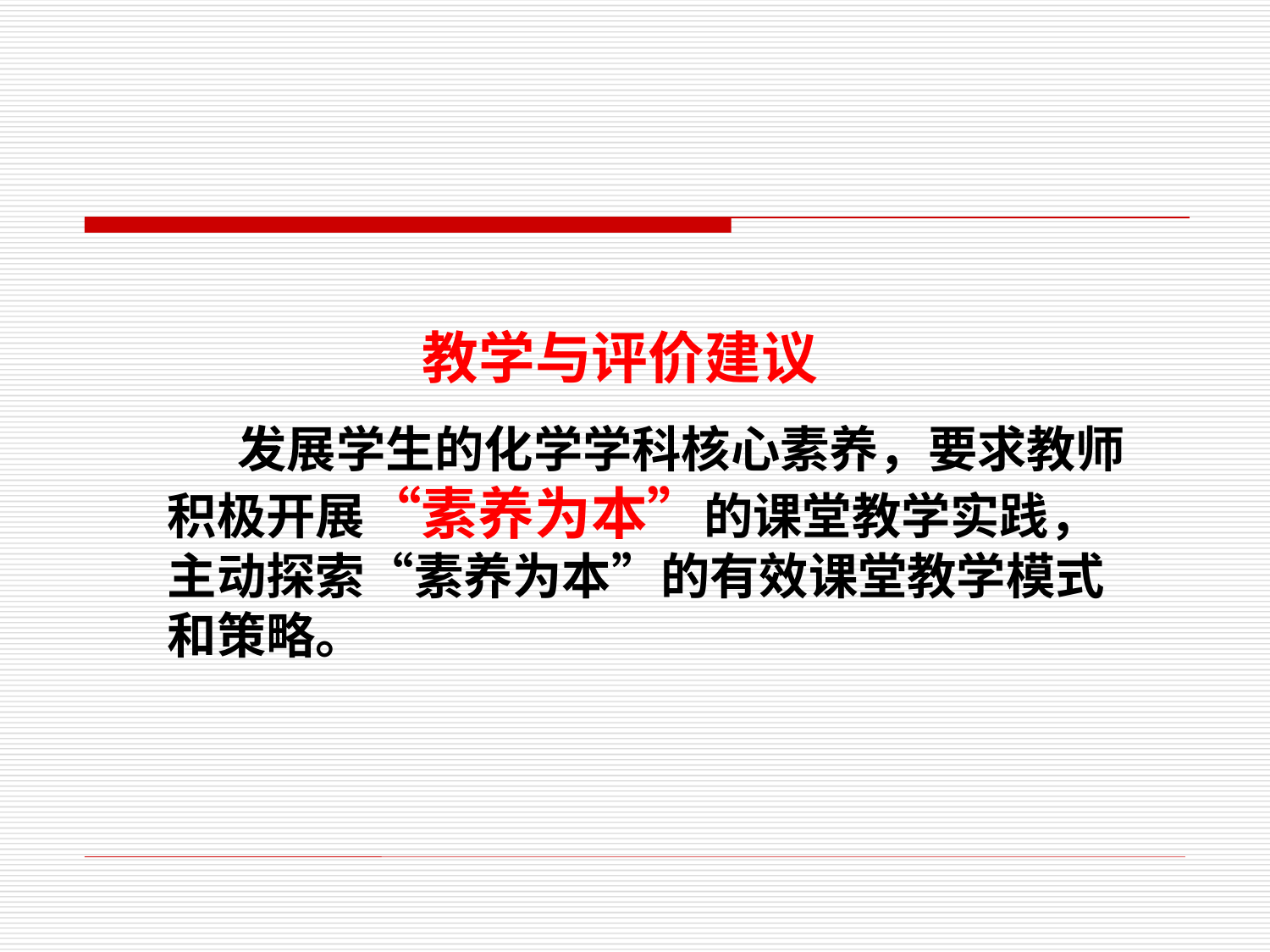

教学与评价建议
           发展学生的化学学科核心素养，要求教师积极开展“素养为本”的课堂教学实践，主动探索“素养为本”的有效课堂教学模式和策略。